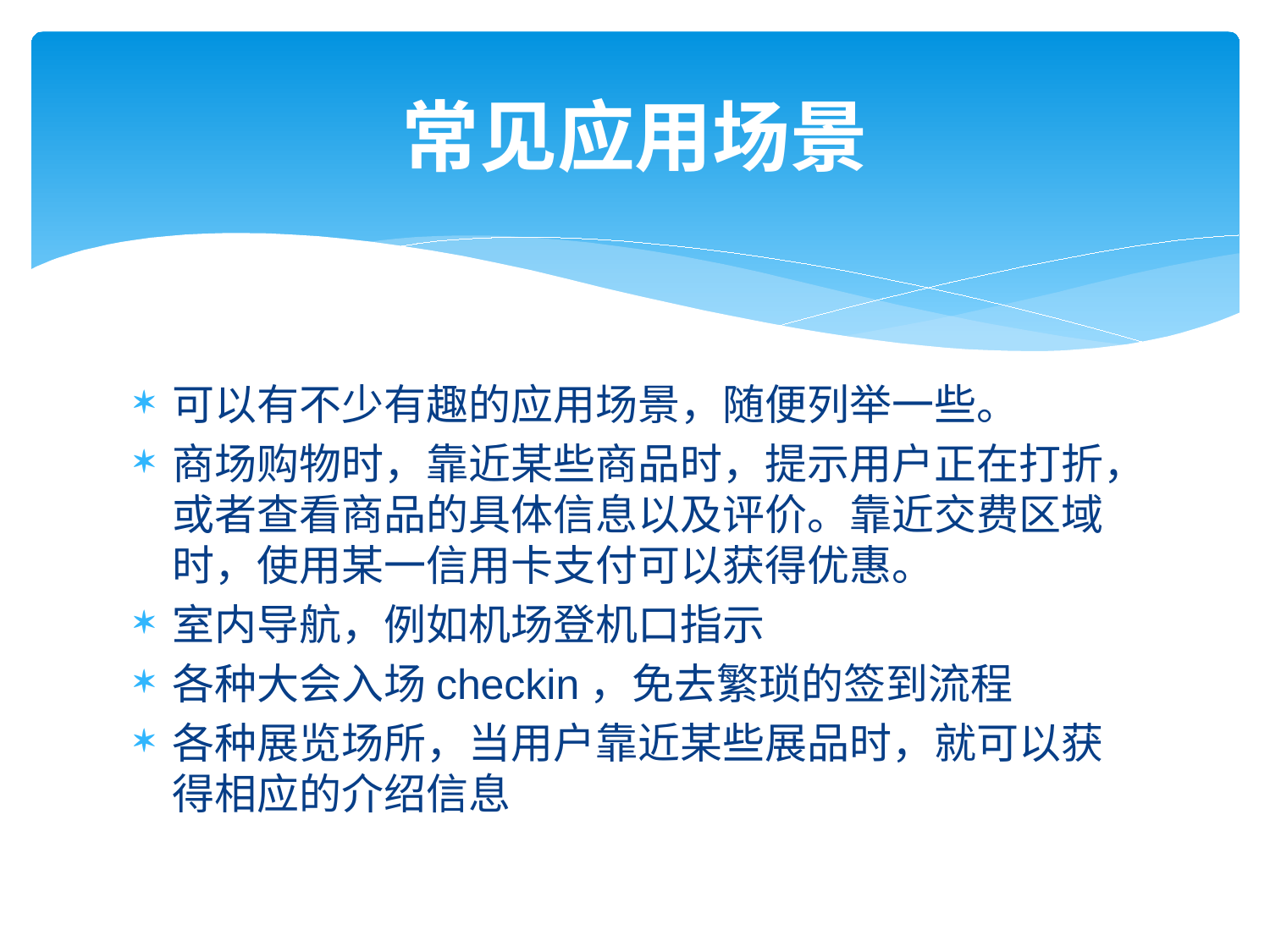

# 常见应用场景
可以有不少有趣的应用场景，随便列举一些。
商场购物时，靠近某些商品时，提示用户正在打折，或者查看商品的具体信息以及评价。靠近交费区域时，使用某一信用卡支付可以获得优惠。
室内导航，例如机场登机口指示
各种大会入场checkin，免去繁琐的签到流程
各种展览场所，当用户靠近某些展品时，就可以获得相应的介绍信息